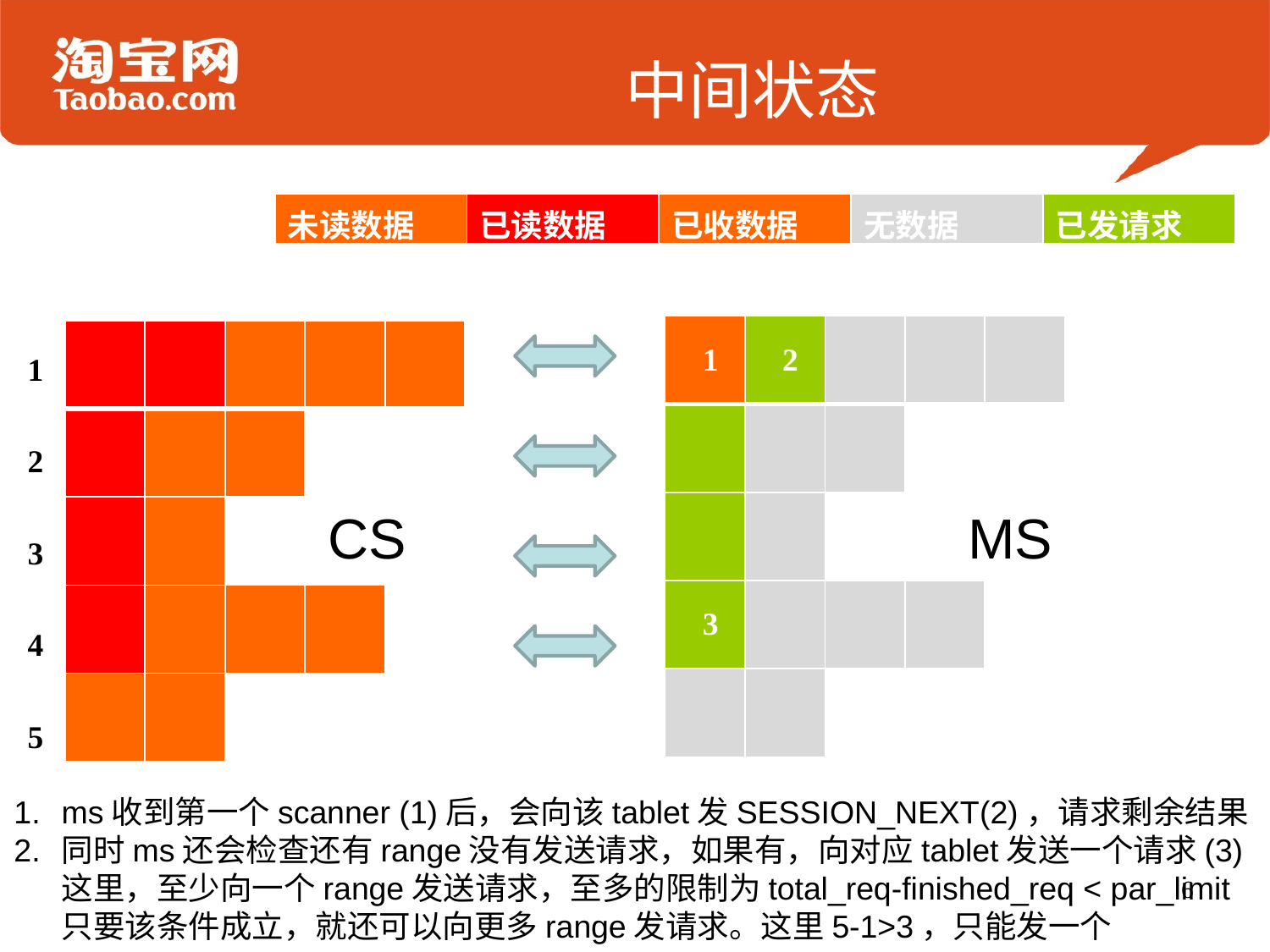

# 中间状态
| 未读数据 | 已读数据 | 已收数据 | 无数据 | 已发请求 |
| --- | --- | --- | --- | --- |
| 1 | 2 |  |  |  |
| --- | --- | --- | --- | --- |
|  |  |  |  |  |
|  |  |  |  |  |
| 3 |  |  |  |  |
|  |  |  |  |  |
|  |  |  |  |  |
| --- | --- | --- | --- | --- |
|  |  |  |  |  |
|  |  |  |  |  |
|  |  |  |  |  |
|  |  |  |  |  |

| 1 |
| --- |
| 2 |
| 3 |
| 4 |
| 5 |

CS
MS

ms收到第一个scanner (1)后，会向该tablet发SESSION_NEXT(2)，请求剩余结果
同时ms还会检查还有range没有发送请求，如果有，向对应tablet发送一个请求(3)
这里，至少向一个range发送请求，至多的限制为total_req-finished_req < par_limit
只要该条件成立，就还可以向更多range发请求。这里5-1>3，只能发一个
6